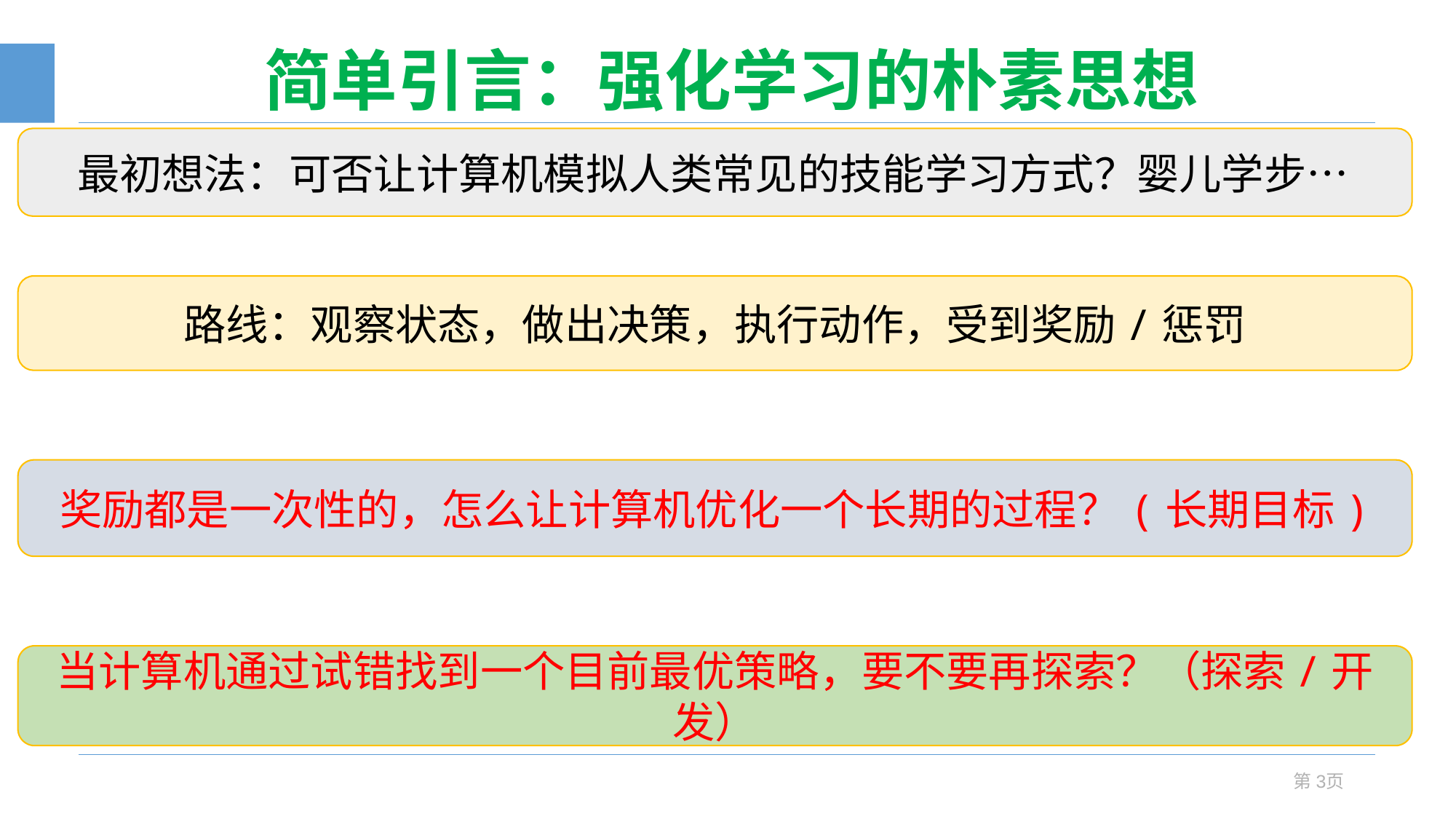

# 简单引言：强化学习的朴素思想
最初想法：可否让计算机模拟人类常见的技能学习方式？婴儿学步…
路线：观察状态，做出决策，执行动作，受到奖励/惩罚
奖励都是一次性的，怎么让计算机优化一个长期的过程？(长期目标)
当计算机通过试错找到一个目前最优策略，要不要再探索？（探索/开发）
第3页